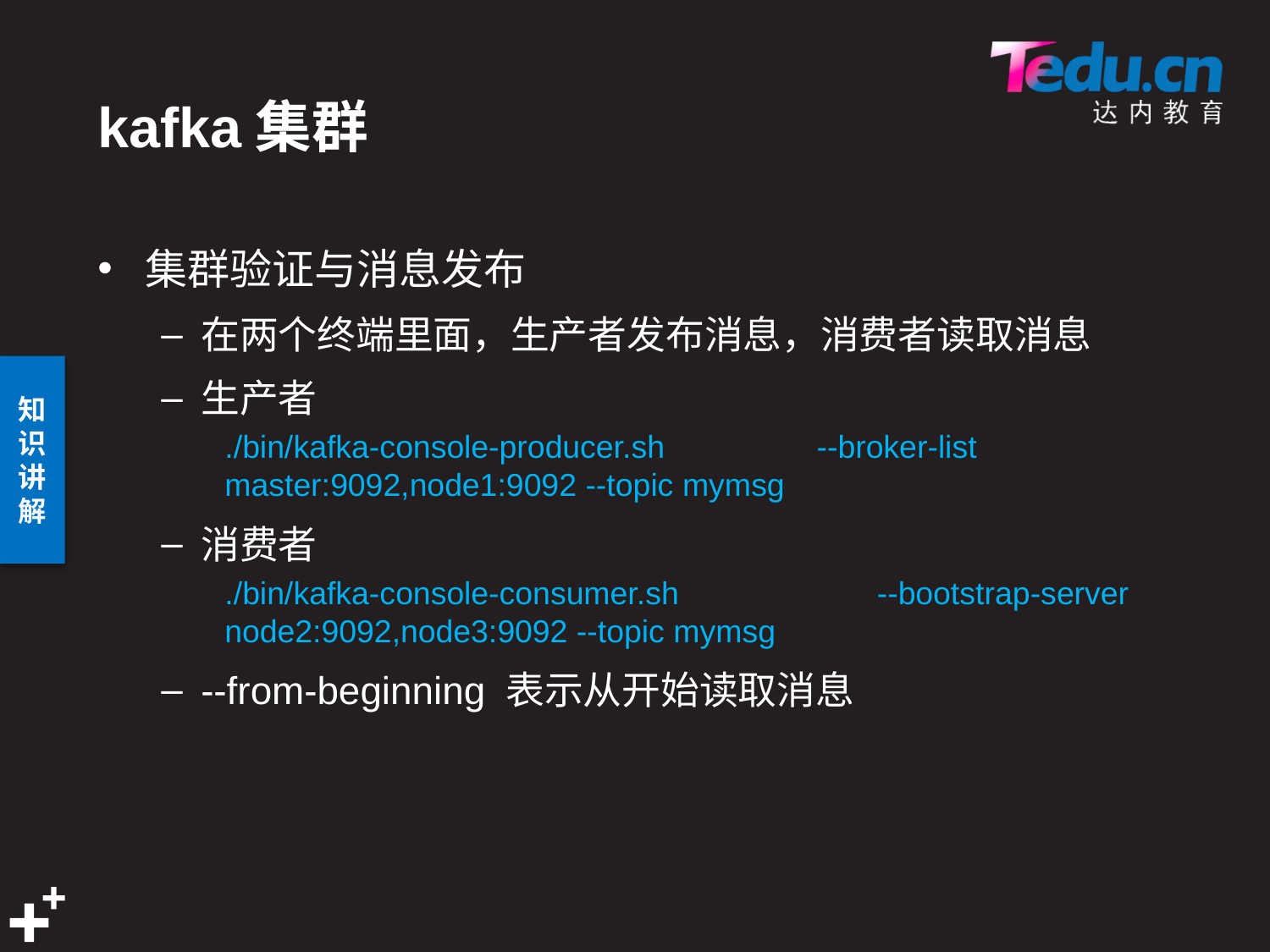

# kafka集群
集群验证与消息发布
在两个终端里面，生产者发布消息，消费者读取消息
生产者
./bin/kafka-console-producer.sh --broker-list  master:9092,node1:9092 --topic mymsg
消费者
./bin/kafka-console-consumer.sh --bootstrap-server node2:9092,node3:9092 --topic mymsg
--from-beginning 表示从开始读取消息